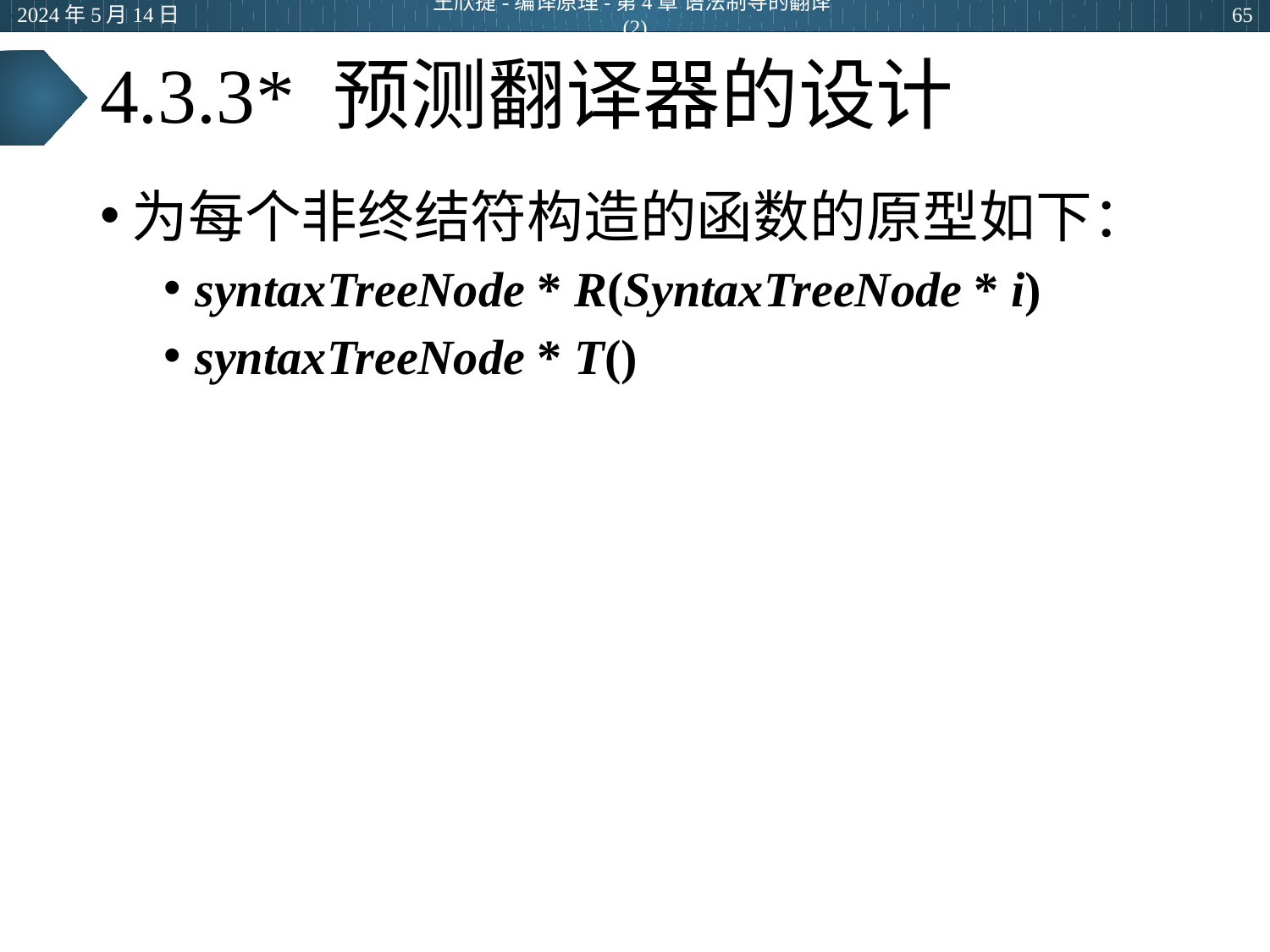

2024年5月14日
王欣捷-编译原理-第4章 语法制导的翻译(2)
65
# 4.3.3* 预测翻译器的设计
为每个非终结符构造的函数的原型如下：
syntaxTreeNode * R(SyntaxTreeNode * i)
syntaxTreeNode * T()